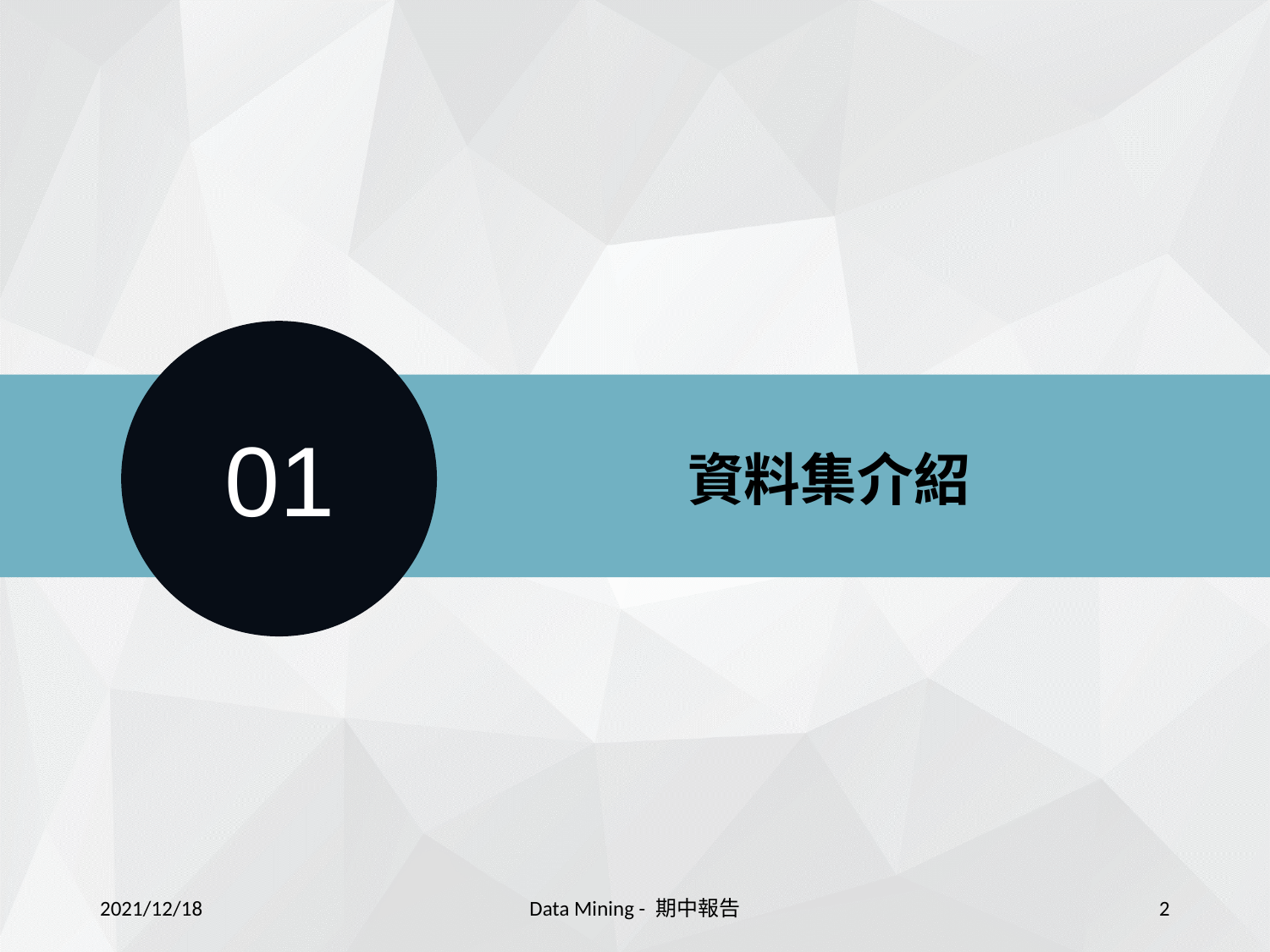

01
資料集介紹
2021/12/18
Data Mining - 期中報告
2